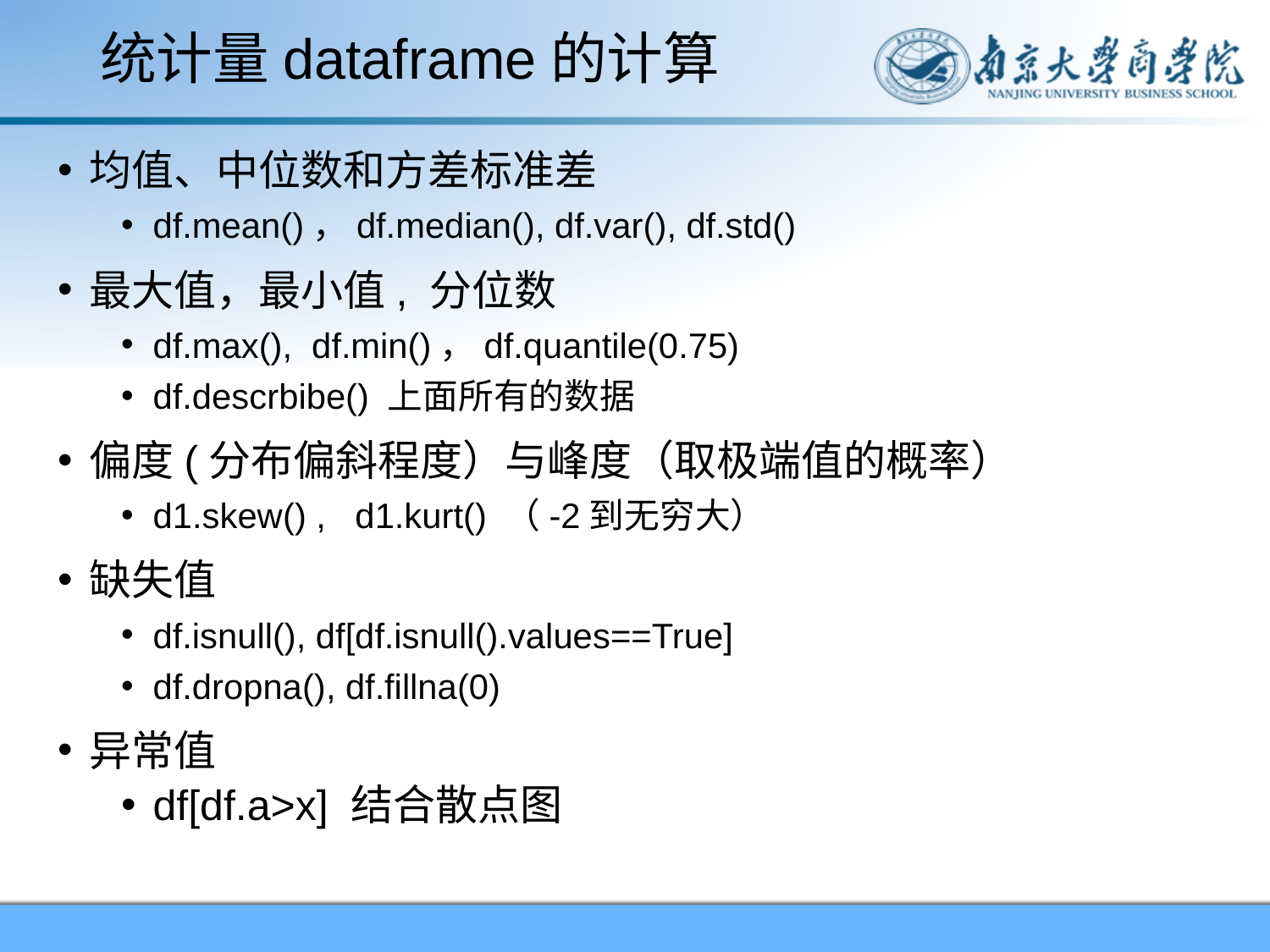

# 统计量dataframe的计算
均值、中位数和方差标准差
df.mean()，df.median(), df.var(), df.std()
最大值，最小值, 分位数
df.max(),  df.min()，df.quantile(0.75)
df.descrbibe() 上面所有的数据
偏度(分布偏斜程度）与峰度（取极端值的概率）
d1.skew() ,   d1.kurt() （-2到无穷大）
缺失值
df.isnull(), df[df.isnull().values==True]
df.dropna(), df.fillna(0)
异常值
df[df.a>x] 结合散点图